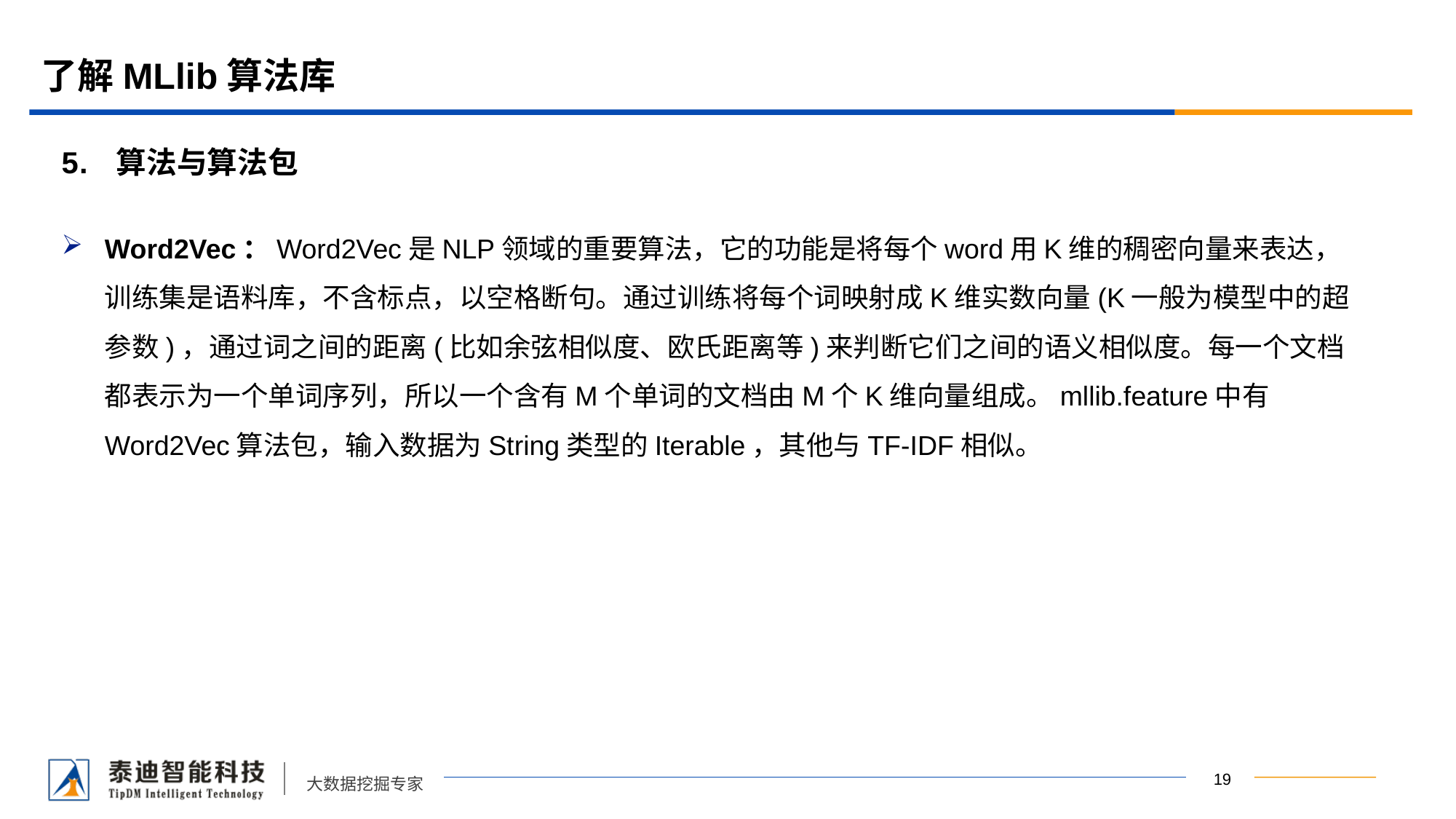

# 了解MLlib算法库
算法与算法包
Word2Vec：Word2Vec是NLP领域的重要算法，它的功能是将每个word用K维的稠密向量来表达，训练集是语料库，不含标点，以空格断句。通过训练将每个词映射成K维实数向量(K一般为模型中的超参数)，通过词之间的距离(比如余弦相似度、欧氏距离等)来判断它们之间的语义相似度。每一个文档都表示为一个单词序列，所以一个含有M个单词的文档由M个K维向量组成。mllib.feature中有Word2Vec算法包，输入数据为String类型的Iterable，其他与TF-IDF相似。